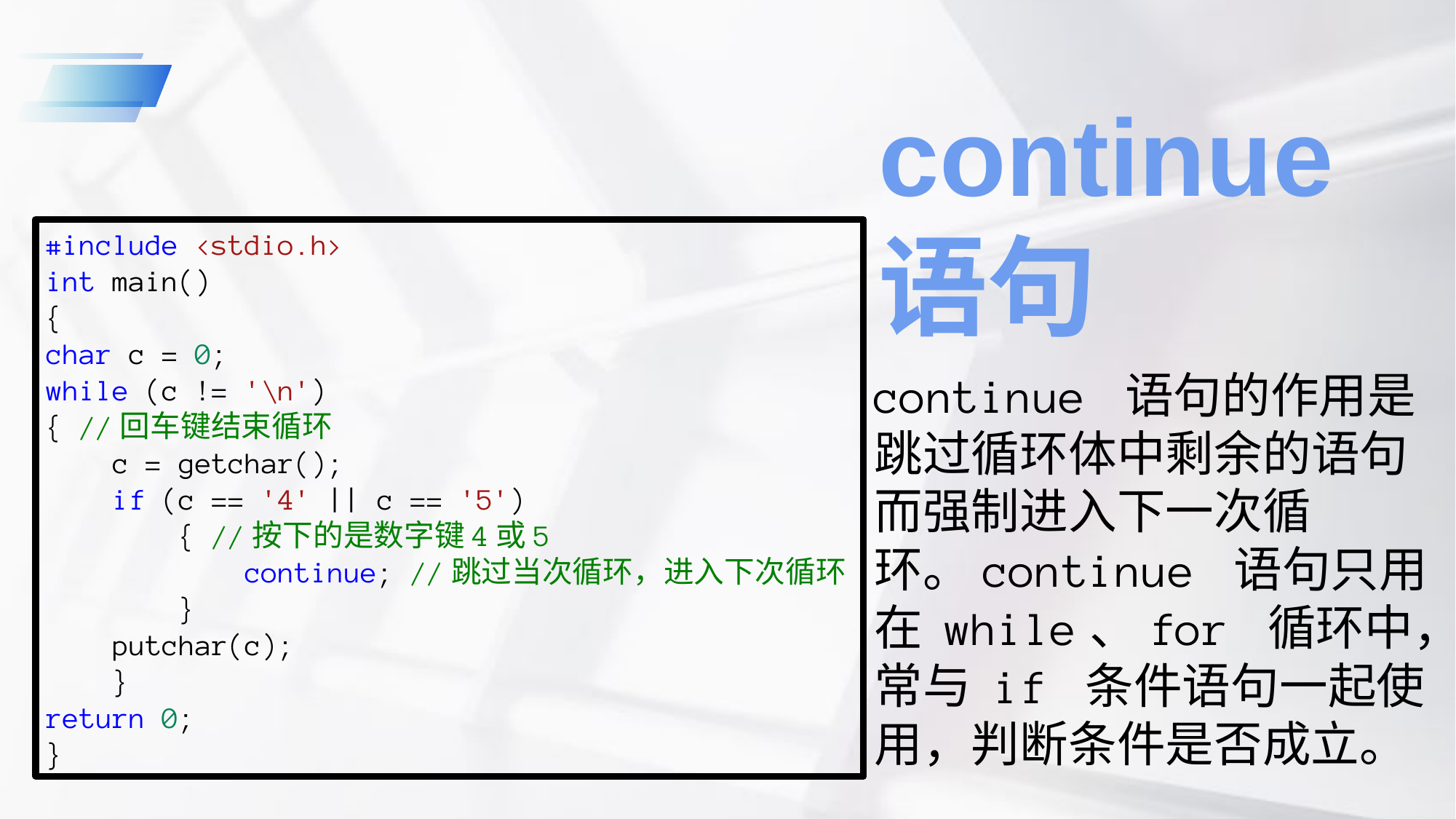

continue 语句
#include <stdio.h>
int main()
{
char c = 0;
while (c != '\n')
{ //回车键结束循环
    c = getchar();
    if (c == '4' || c == '5')
        { //按下的是数字键4或5
            continue; //跳过当次循环，进入下次循环
        }
    putchar(c);
    }
return 0;
}
continue 语句的作用是跳过循环体中剩余的语句而强制进入下一次循环。continue 语句只用在 while、for 循环中，常与 if 条件语句一起使用，判断条件是否成立。